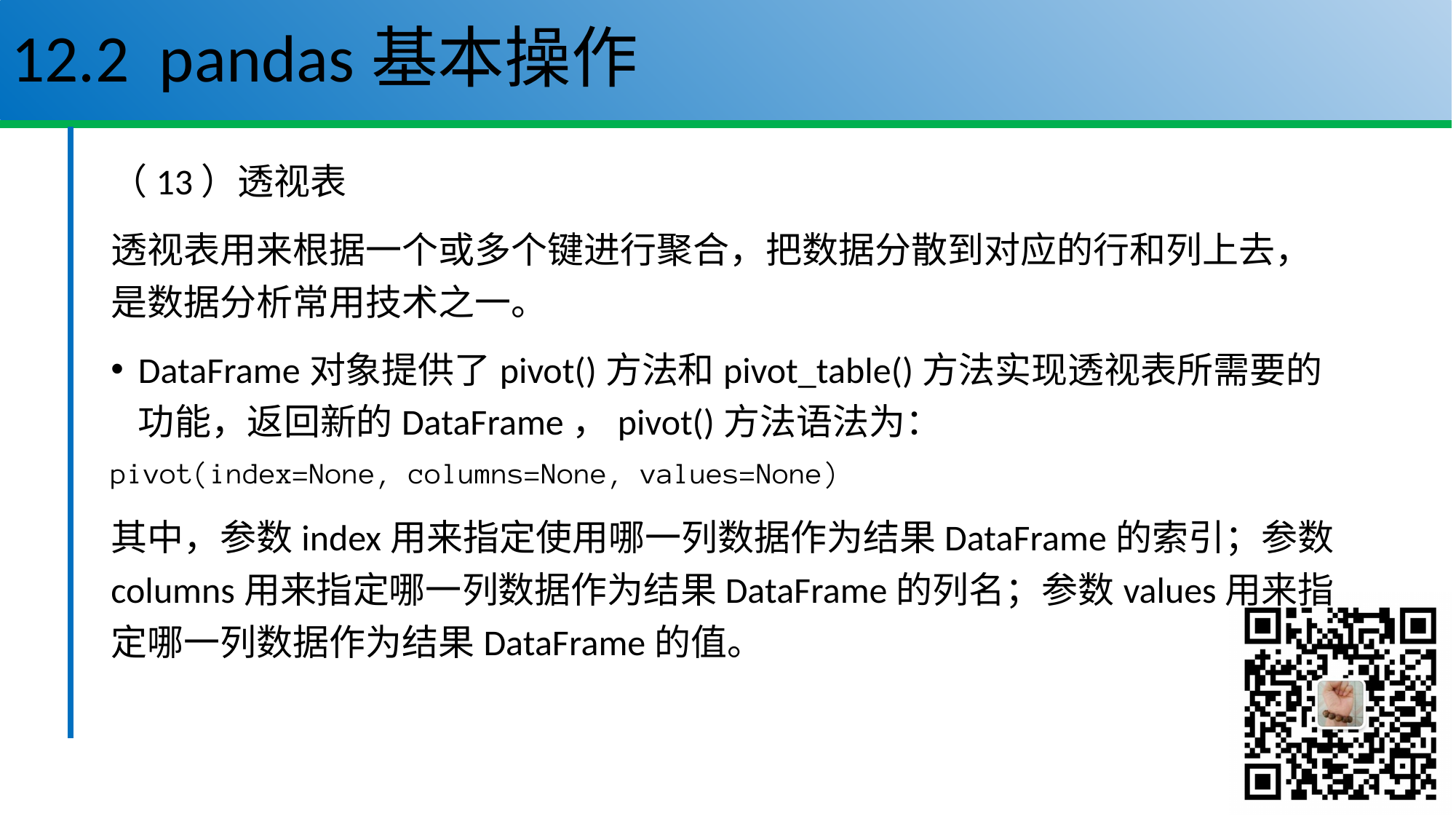

# 12.2  pandas基本操作
（13）透视表
透视表用来根据一个或多个键进行聚合，把数据分散到对应的行和列上去，是数据分析常用技术之一。
DataFrame对象提供了pivot()方法和pivot_table()方法实现透视表所需要的功能，返回新的DataFrame，pivot()方法语法为：
pivot(index=None, columns=None, values=None)
其中，参数index用来指定使用哪一列数据作为结果DataFrame的索引；参数columns用来指定哪一列数据作为结果DataFrame的列名；参数values用来指定哪一列数据作为结果DataFrame的值。
91